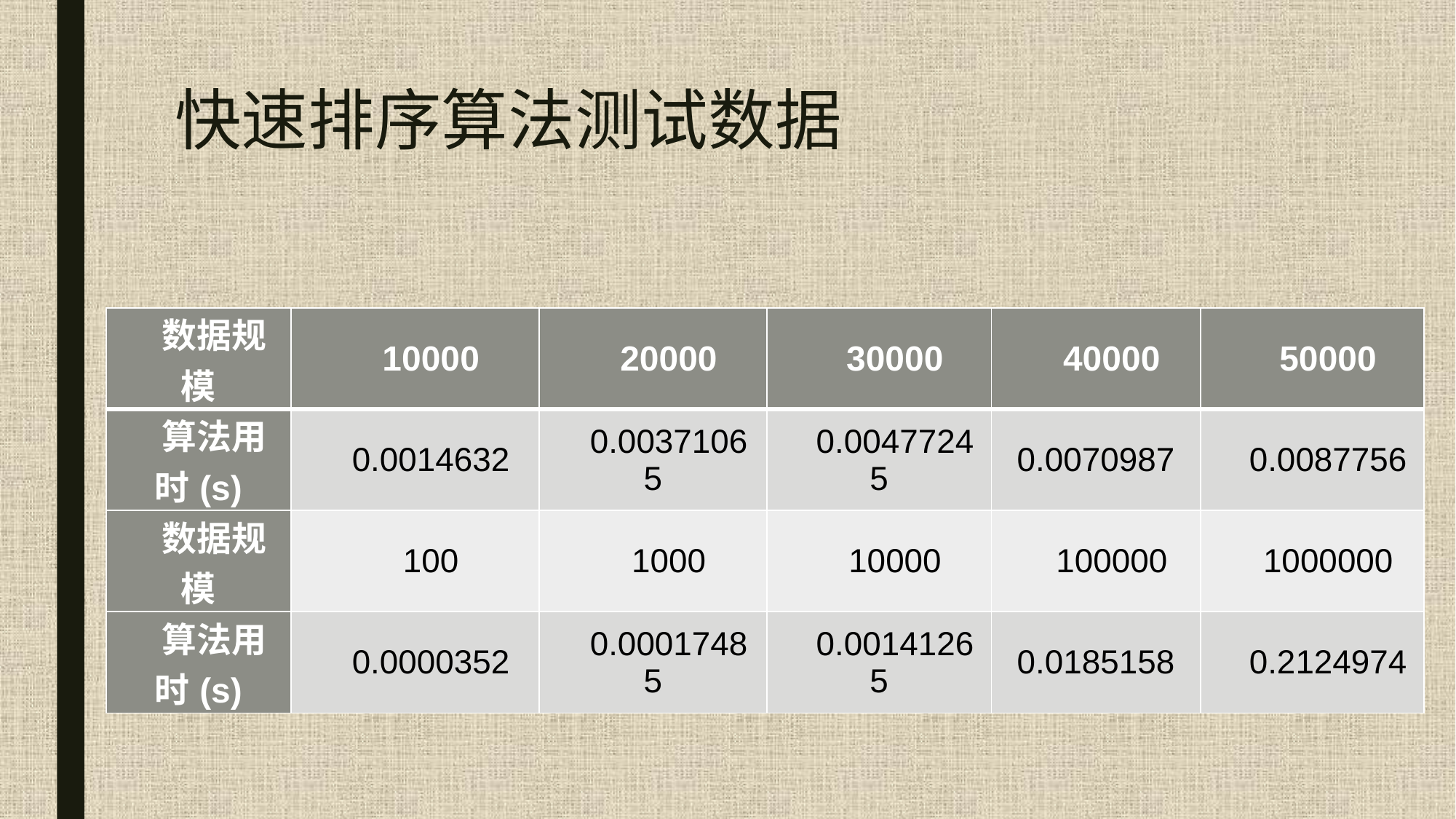

# 快速排序算法测试数据
| 数据规模 | 10000 | 20000 | 30000 | 40000 | 50000 |
| --- | --- | --- | --- | --- | --- |
| 算法用时(s) | 0.0014632 | 0.00371065 | 0.00477245 | 0.0070987 | 0.0087756 |
| 数据规模 | 100 | 1000 | 10000 | 100000 | 1000000 |
| 算法用时(s) | 0.0000352 | 0.00017485 | 0.00141265 | 0.0185158 | 0.2124974 |